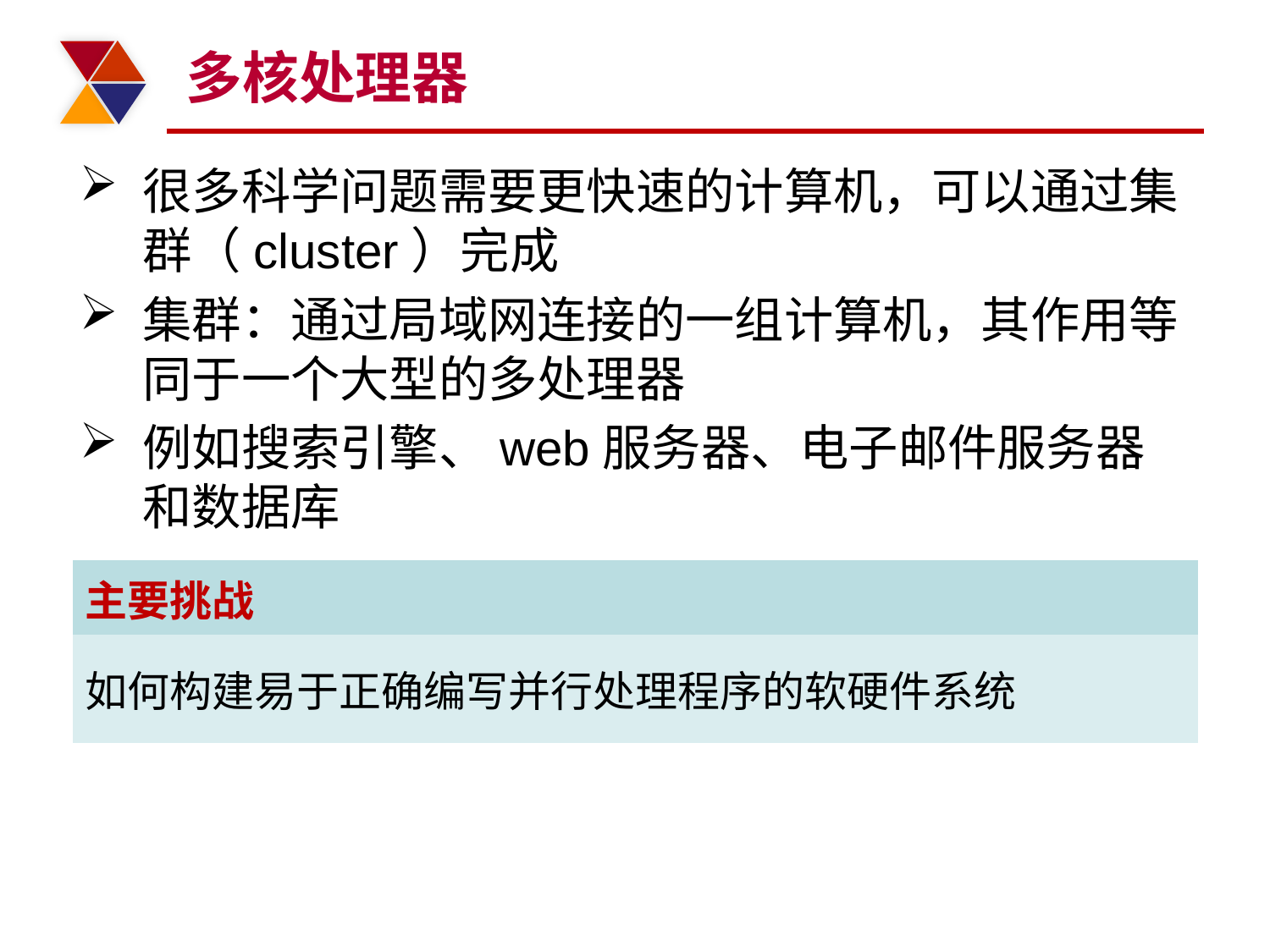

# 多核处理器
很多科学问题需要更快速的计算机，可以通过集群（cluster）完成
集群：通过局域网连接的一组计算机，其作用等同于一个大型的多处理器
例如搜索引擎、web服务器、电子邮件服务器和数据库
| 主要挑战 |
| --- |
| 如何构建易于正确编写并行处理程序的软硬件系统 |